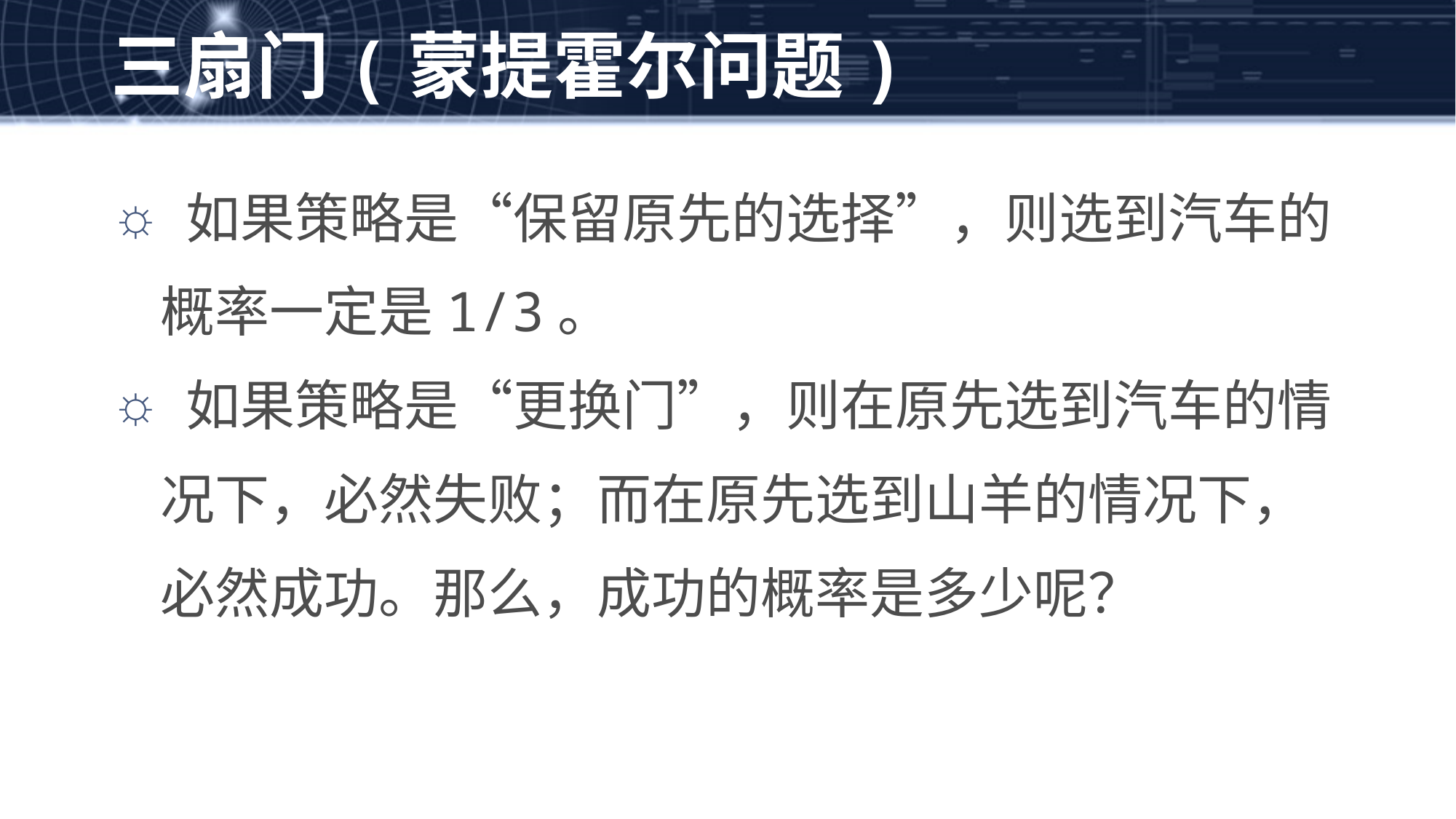

三扇门(蒙提霍尔问题)
 如果策略是“保留原先的选择”，则选到汽车的
   概率一定是1/3。
 如果策略是“更换门”，则在原先选到汽车的情
   况下，必然失败；而在原先选到山羊的情况下，
   必然成功。那么，成功的概率是多少呢？